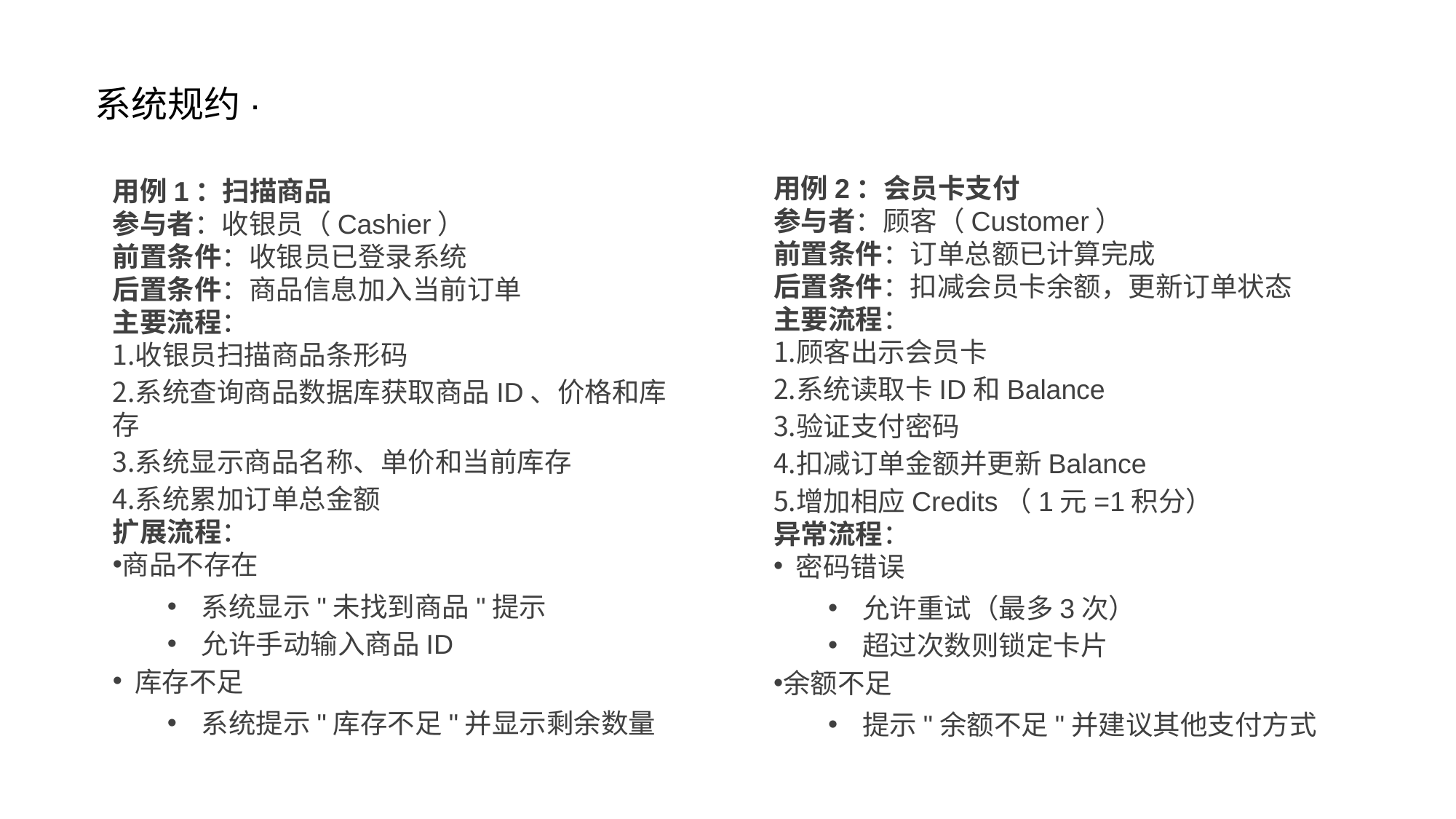

系统规约·
用例2：会员卡支付
参与者：顾客（Customer）
前置条件：订单总额已计算完成
后置条件：扣减会员卡余额，更新订单状态
主要流程：
顾客出示会员卡
系统读取卡ID和Balance
验证支付密码
扣减订单金额并更新Balance
增加相应Credits（1元=1积分）
异常流程：
 密码错误
允许重试（最多3次）
超过次数则锁定卡片
余额不足
提示"余额不足"并建议其他支付方式

用例1：扫描商品
参与者：收银员（Cashier）
前置条件：收银员已登录系统
后置条件：商品信息加入当前订单
主要流程：
收银员扫描商品条形码
系统查询商品数据库获取商品ID、价格和库存
系统显示商品名称、单价和当前库存
系统累加订单总金额
扩展流程：
商品不存在
系统显示"未找到商品"提示
允许手动输入商品ID
 库存不足
系统提示"库存不足"并显示剩余数量